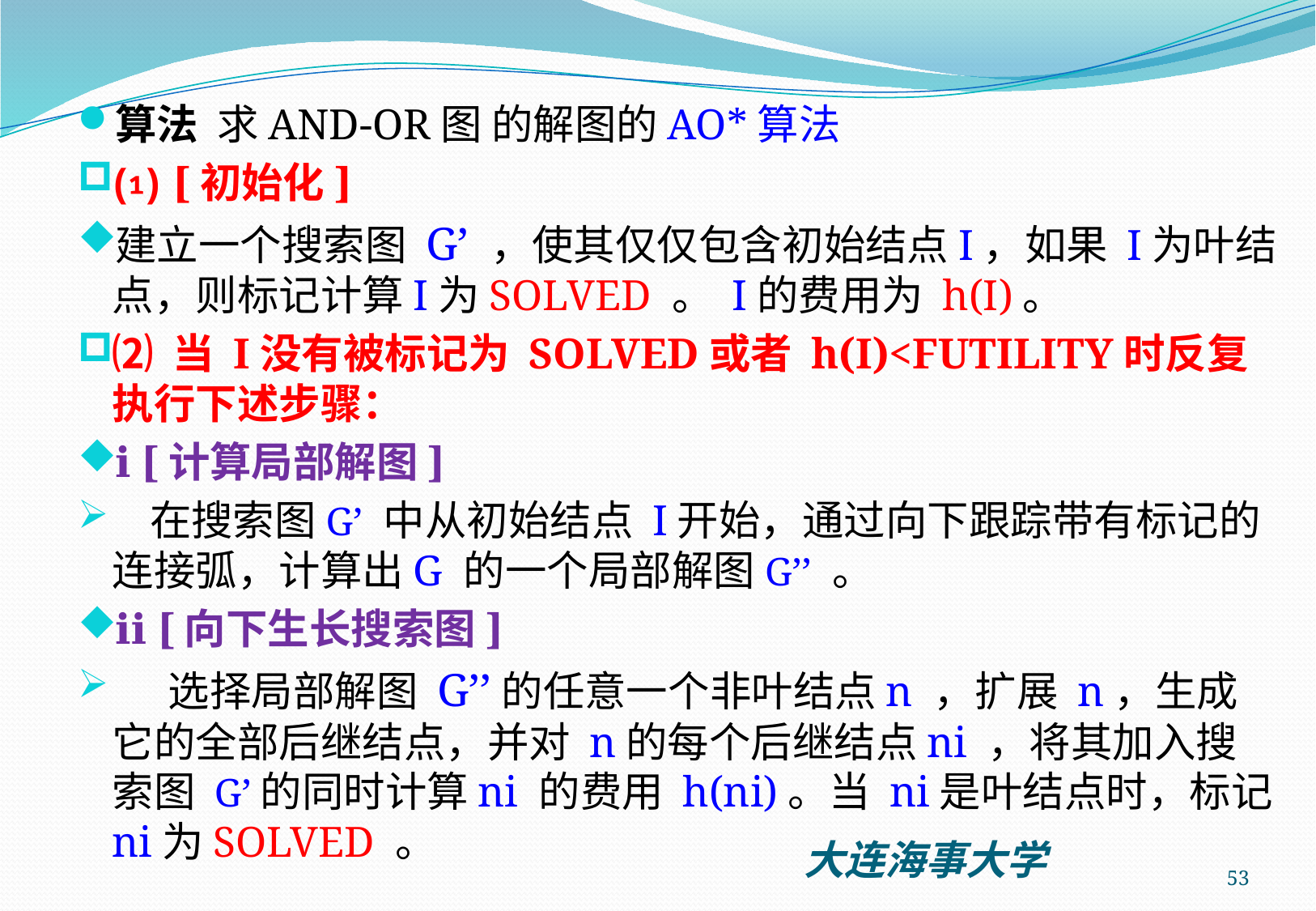

算法  求AND-OR图 的解图的AO*算法
⑴ [初始化]
建立一个搜索图 G’ ，使其仅仅包含初始结点I，如果 I为叶结点，则标记计算I为SOLVED 。 I的费用为 h(I)。
⑵ 当 I没有被标记为 SOLVED或者 h(I)<FUTILITY时反复执行下述步骤：
ⅰ [计算局部解图]
   在搜索图G’ 中从初始结点 I开始，通过向下跟踪带有标记的连接弧，计算出G 的一个局部解图G’’ 。
ⅱ [向下生长搜索图]
     选择局部解图 G’’的任意一个非叶结点n ，扩展 n，生成它的全部后继结点，并对 n的每个后继结点ni ，将其加入搜索图 G’的同时计算ni 的费用 h(ni)。当 ni是叶结点时，标记 ni为SOLVED 。
53